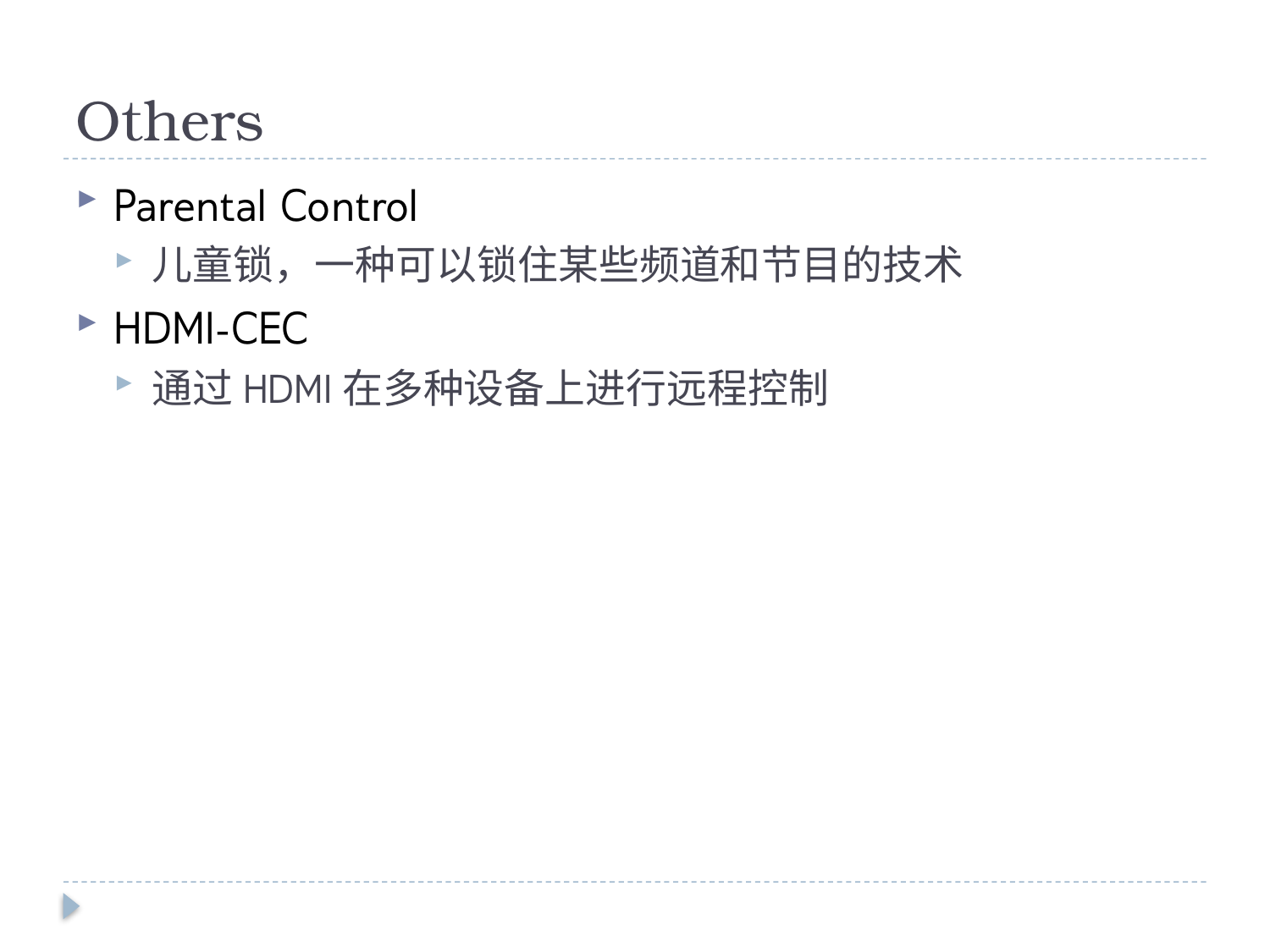

# Others
Parental Control
儿童锁，一种可以锁住某些频道和节目的技术
HDMI-CEC
通过HDMI在多种设备上进行远程控制